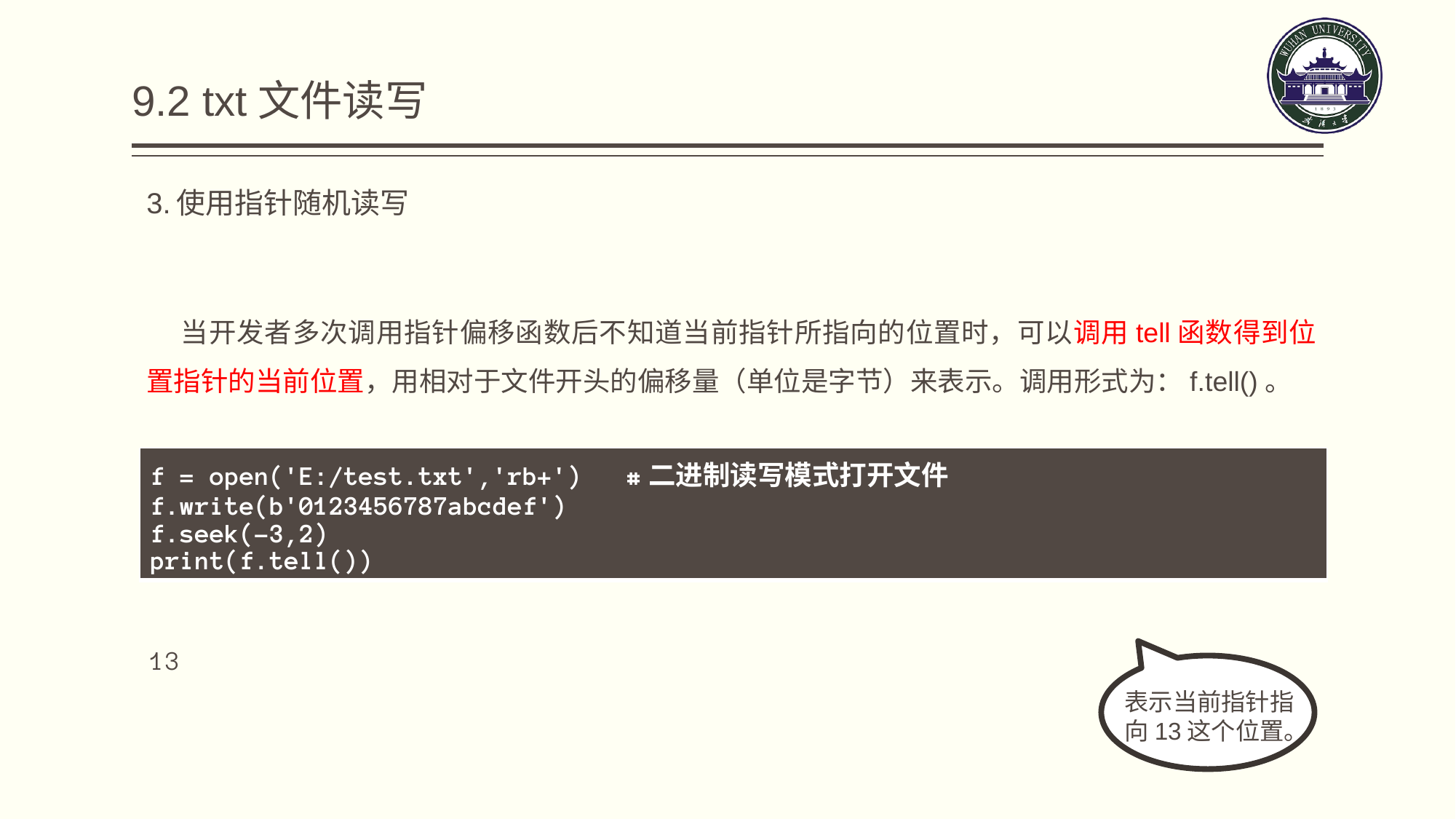

9.2 txt文件读写
3.使用指针随机读写

    当开发者多次调用指针偏移函数后不知道当前指针所指向的位置时，可以调用tell函数得到位置指针的当前位置，用相对于文件开头的偏移量（单位是字节）来表示。调用形式为：f.tell()。
| f = open('E:/test.txt','rb+') #二进制读写模式打开文件 f.write(b'0123456787abcdef') f.seek(-3,2) print(f.tell()) |
| --- |
13

表示当前指针指向13这个位置。